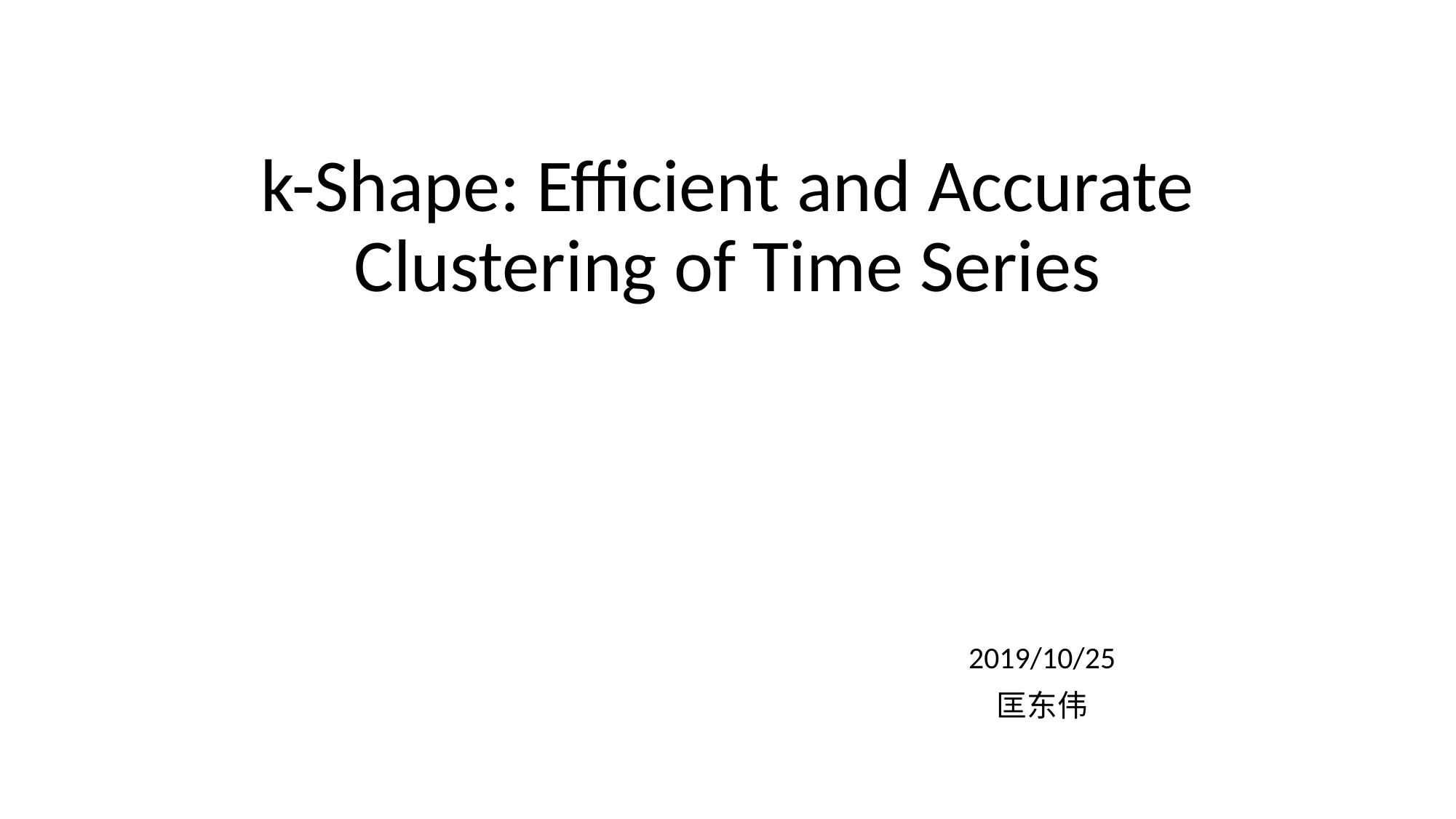

# k-Shape: Efficient and Accurate Clustering of Time Series
2019/10/25
匡东伟